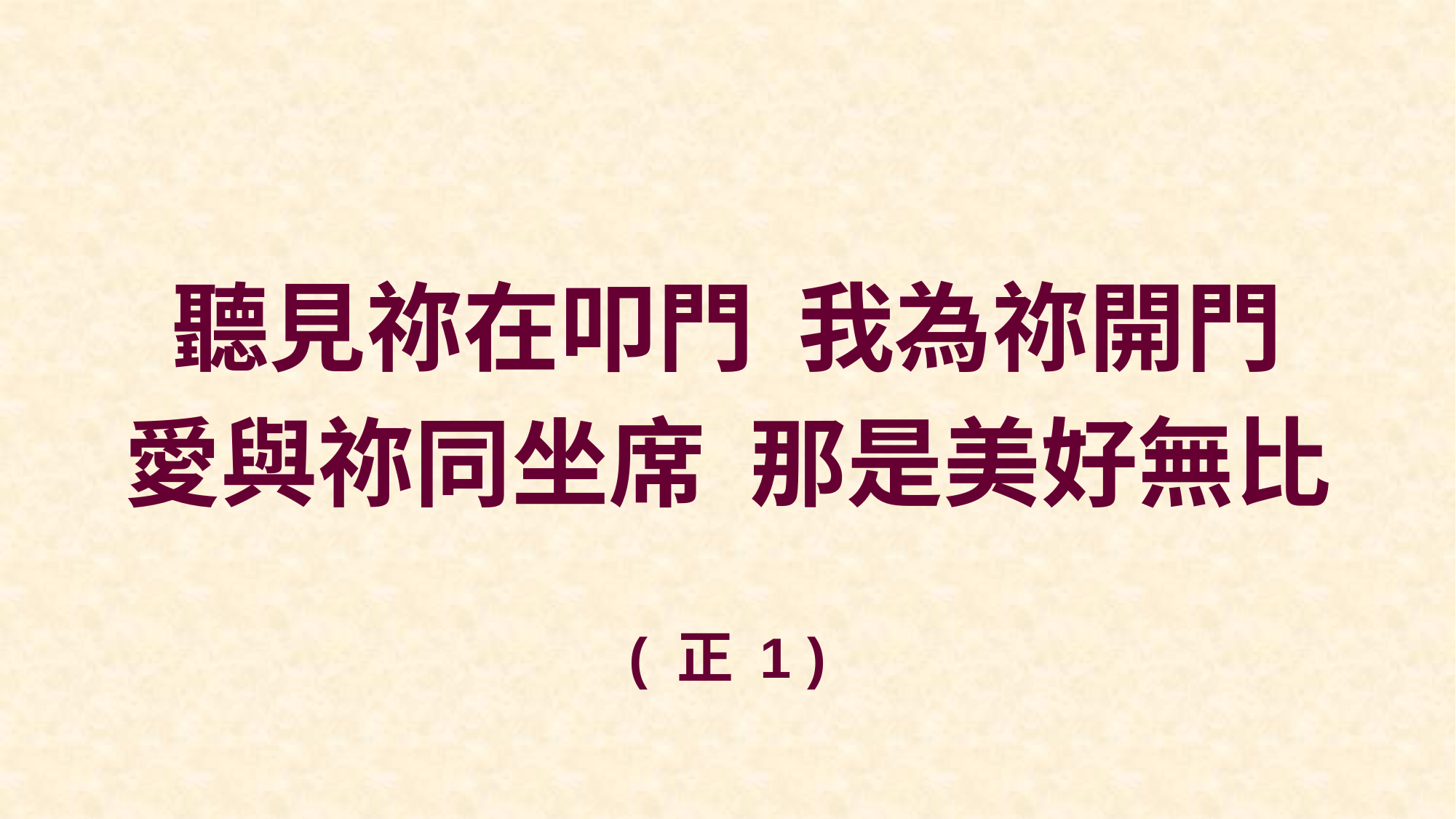

聽見祢在叩門  我為祢開門
愛與祢同坐席  那是美好無比
( 正 1 )